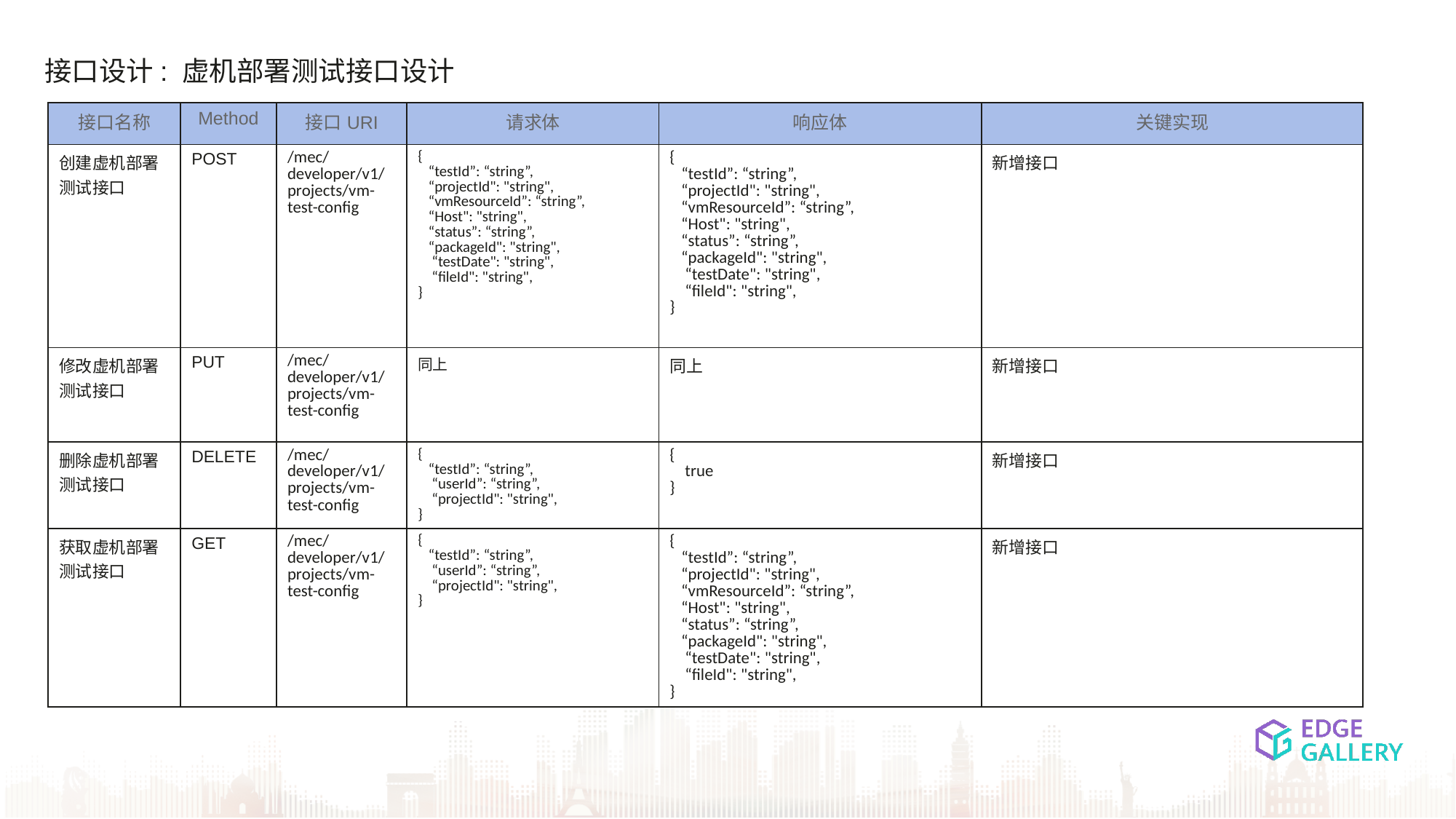

接口设计: 虚机部署测试接口设计
| 接口名称 | Method | 接口URI | 请求体 | 响应体 | 关键实现 |
| --- | --- | --- | --- | --- | --- |
| 创建虚机部署测试接口 | POST | /mec/developer/v1/projects/vm-test-config | { “testId”: “string”, “projectId": "string", “vmResourceId”: “string”, “Host": "string", “status”: “string”, “packageId": "string", “testDate": "string", “fileId": "string", } | { “testId”: “string”, “projectId": "string", “vmResourceId”: “string”, “Host": "string", “status”: “string”, “packageId": "string", “testDate": "string", “fileId": "string", } | 新增接口 |
| 修改虚机部署测试接口 | PUT | /mec/developer/v1/projects/vm-test-config | 同上 | 同上 | 新增接口 |
| 删除虚机部署测试接口 | DELETE | /mec/developer/v1/projects/vm-test-config | { “testId”: “string”, “userId”: “string”, “projectId": "string", } | { true } | 新增接口 |
| 获取虚机部署测试接口 | GET | /mec/developer/v1/projects/vm-test-config | { “testId”: “string”, “userId”: “string”, “projectId": "string", } | { “testId”: “string”, “projectId": "string", “vmResourceId”: “string”, “Host": "string", “status”: “string”, “packageId": "string", “testDate": "string", “fileId": "string", } | 新增接口 |